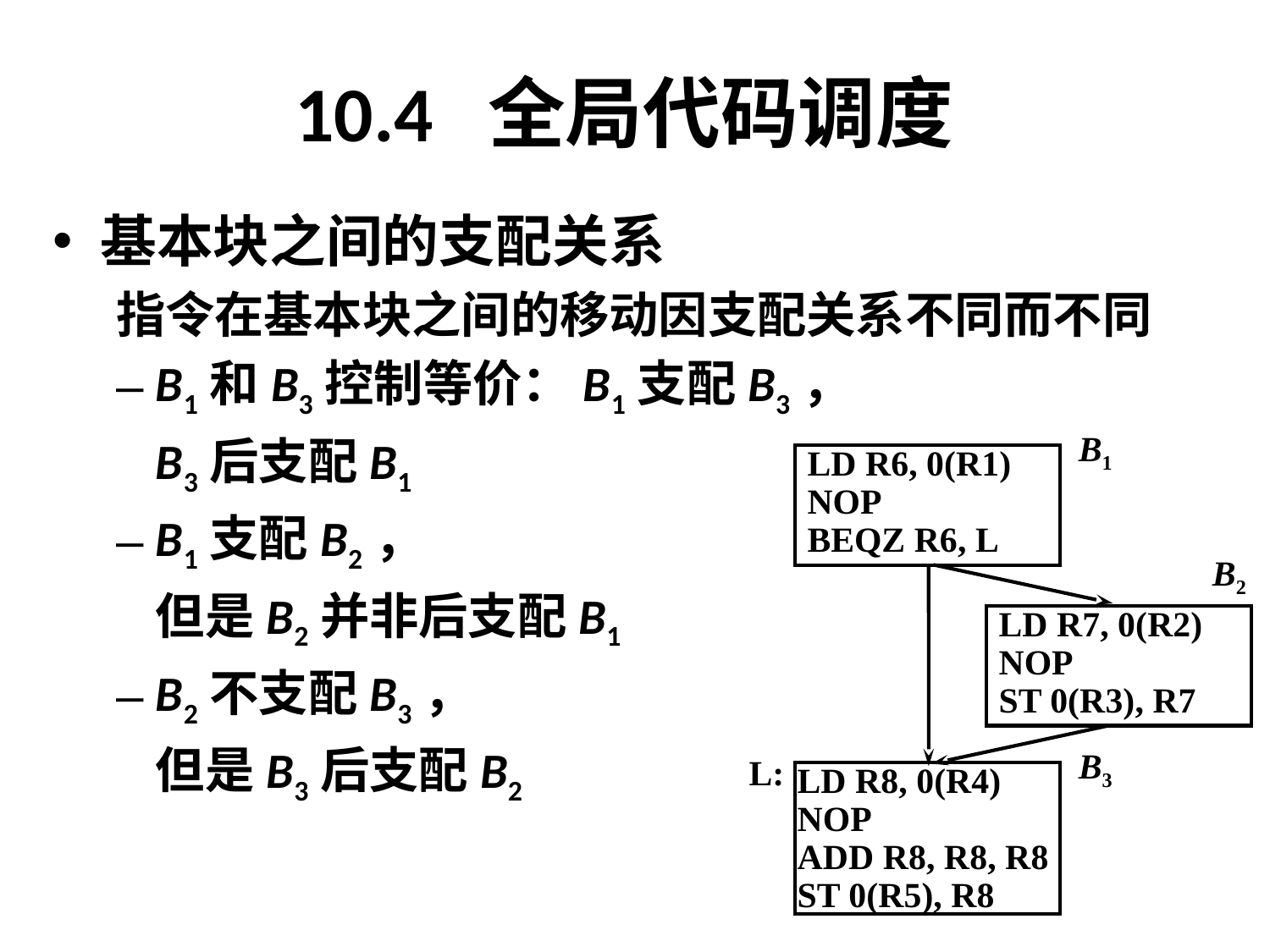

# 10.4  全局代码调度
基本块之间的支配关系
指令在基本块之间的移动因支配关系不同而不同
B1和B3控制等价：B1支配B3，
	B3后支配B1
B1支配B2，
	但是B2并非后支配B1
B2不支配B3，
	但是B3后支配B2
B1
LD R6, 0(R1)
NOP
BEQZ R6, L
B2

LD R7, 0(R2)
NOP
ST 0(R3), R7

B3
L:
LD R8, 0(R4)
NOP
ADD R8, R8, R8
ST 0(R5), R8